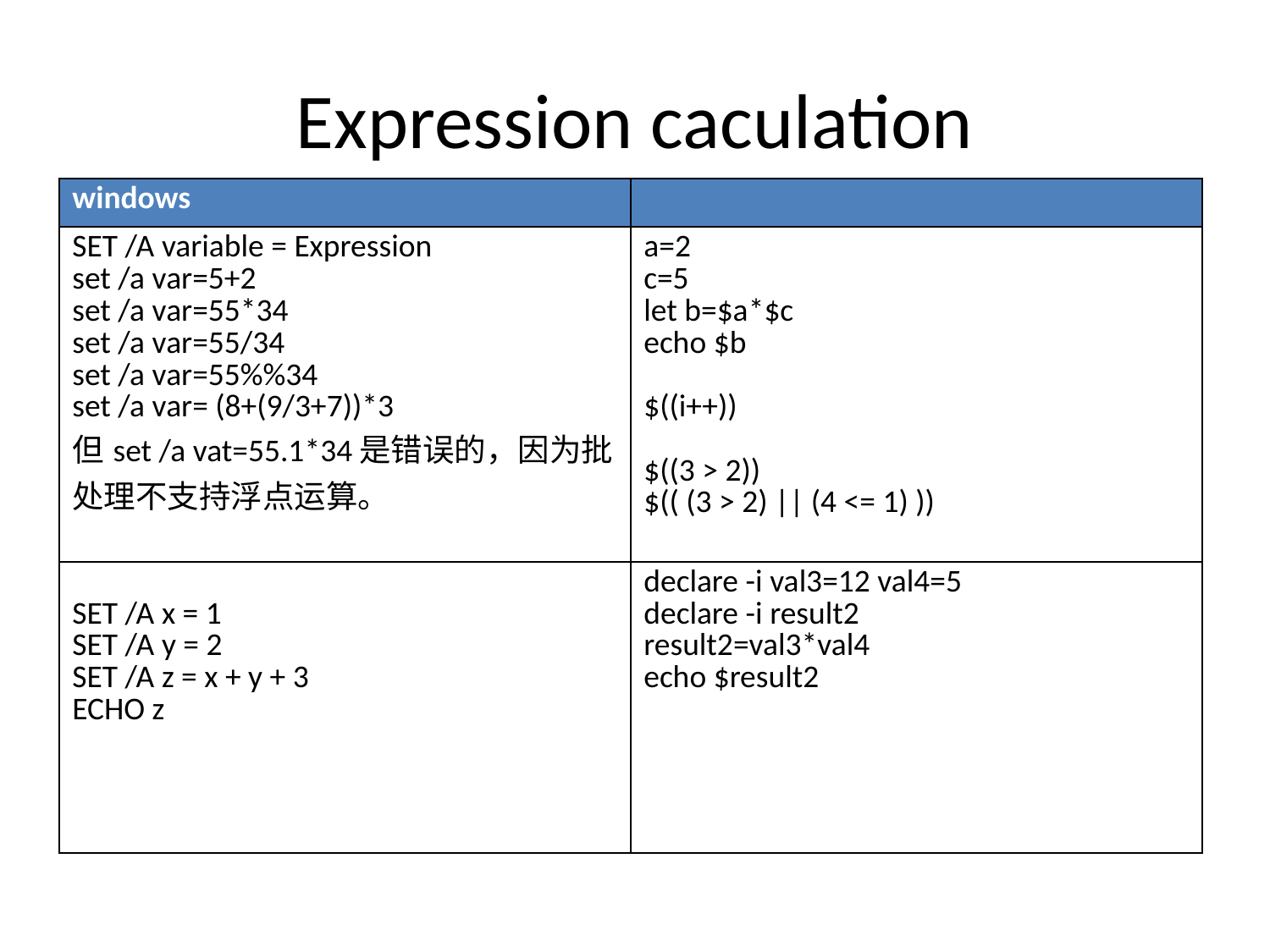

# Expression caculation
| windows |  |
| --- | --- |
| SET /A variable = Expression set /a var=5+2 set /a var=55\*34 set /a var=55/34 set /a var=55%%34 set /a var= (8+(9/3+7))\*3 但set /a vat=55.1\*34是错误的，因为批处理不支持浮点运算。 | a=2 c=5 let b=$a\*$c echo $b $((i++)) $((3 > 2)) $(( (3 > 2) || (4 <= 1) )) |
| SET /A x = 1 SET /A y = 2 SET /A z = x + y + 3 ECHO z | declare -i val3=12 val4=5 declare -i result2 result2=val3\*val4 echo $result2 |